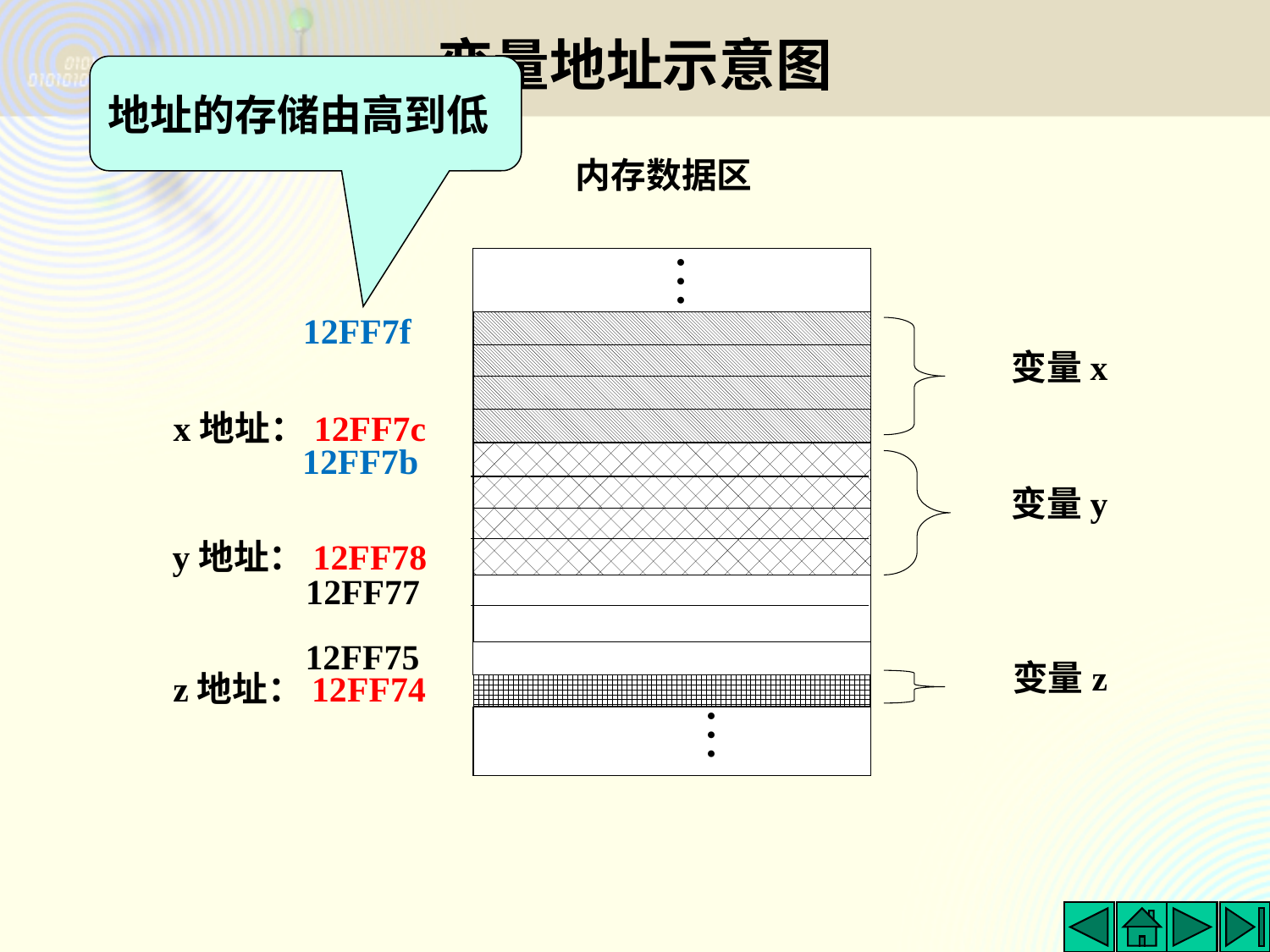

# 变量地址示意图
地址的存储由高到低
内存数据区

…

             12FF7f
x地址：12FF7c
             12FF7b
y地址：12FF78
              12FF77
              12FF75
z地址：12FF74

变量x

变量y

变量z

     …